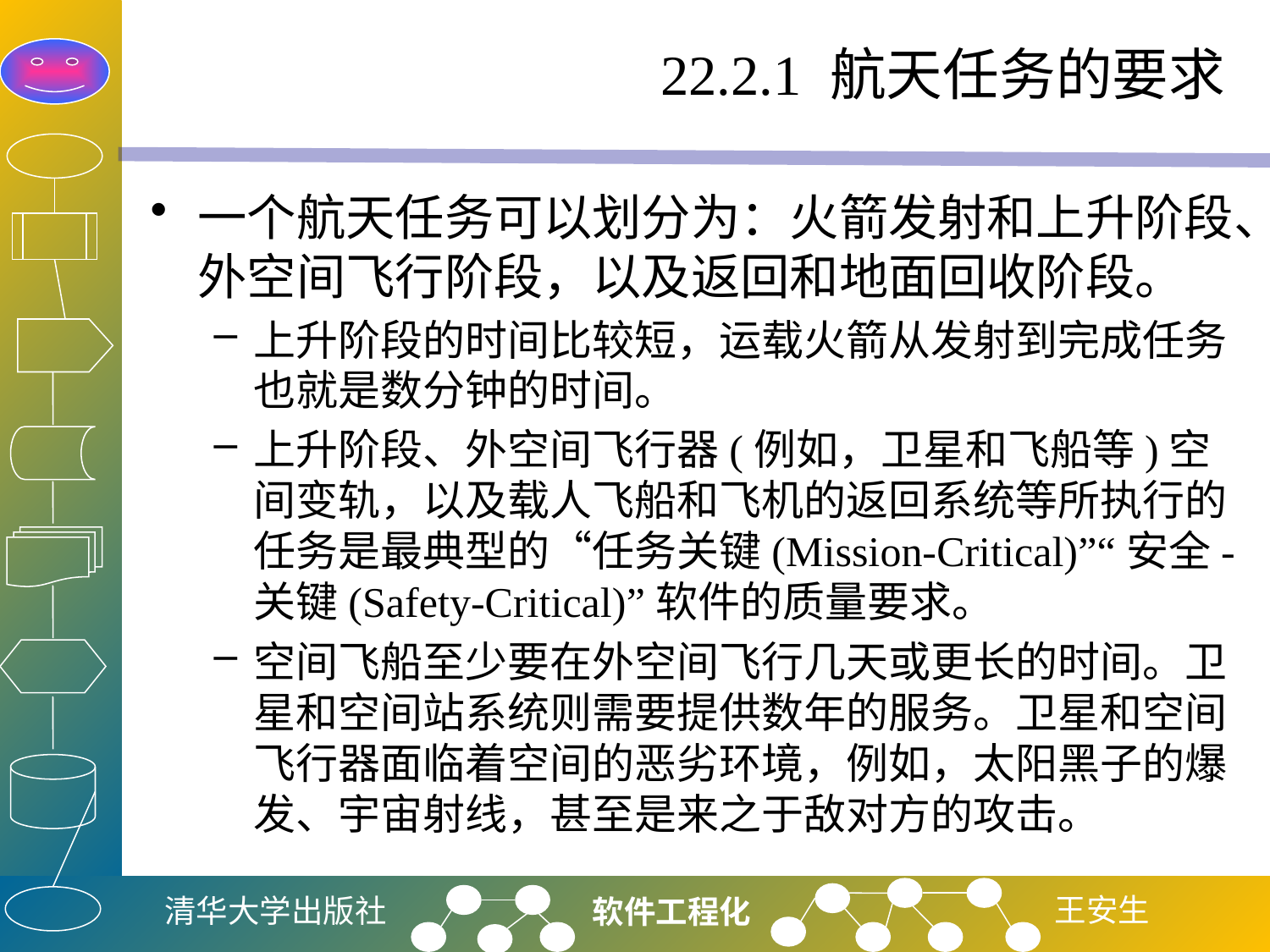

# 22.2.1 航天任务的要求
一个航天任务可以划分为：火箭发射和上升阶段、外空间飞行阶段，以及返回和地面回收阶段。
上升阶段的时间比较短，运载火箭从发射到完成任务也就是数分钟的时间。
上升阶段、外空间飞行器(例如，卫星和飞船等)空间变轨，以及载人飞船和飞机的返回系统等所执行的任务是最典型的“任务关键(Mission-Critical)”“安全-关键(Safety-Critical)”软件的质量要求。
空间飞船至少要在外空间飞行几天或更长的时间。卫星和空间站系统则需要提供数年的服务。卫星和空间飞行器面临着空间的恶劣环境，例如，太阳黑子的爆发、宇宙射线，甚至是来之于敌对方的攻击。